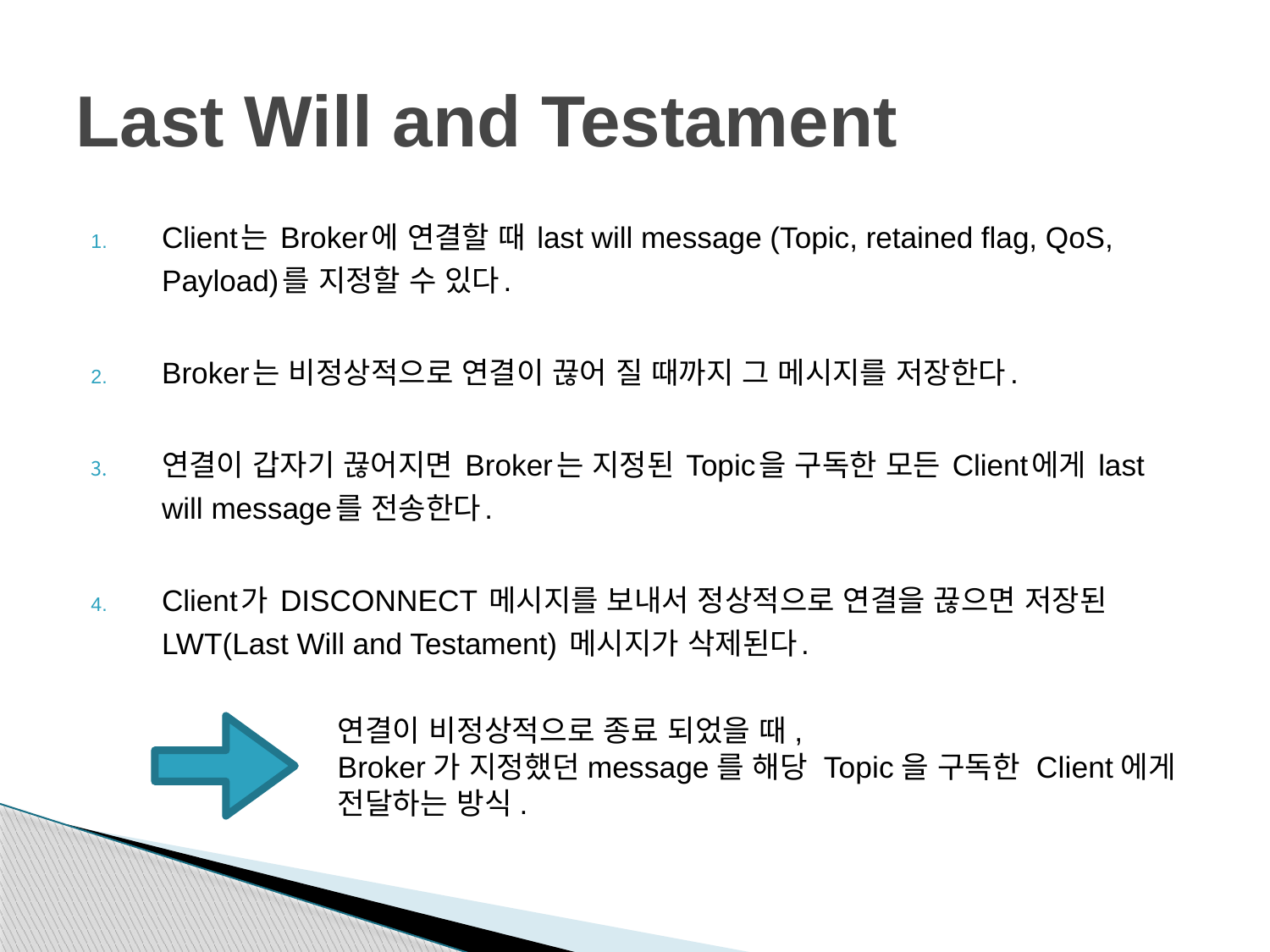

# Last Will and Testament
Client는 Broker에 연결할 때 last will message (Topic, retained flag, QoS, Payload)를 지정할 수 있다.

Broker는 비정상적으로 연결이 끊어 질 때까지 그 메시지를 저장한다.

연결이 갑자기 끊어지면 Broker는 지정된 Topic을 구독한 모든 Client에게 last will message를 전송한다.

Client가 DISCONNECT 메시지를 보내서 정상적으로 연결을 끊으면 저장된 LWT(Last Will and Testament) 메시지가 삭제된다.

연결이 비정상적으로 종료 되었을 때,
Broker가 지정했던message를 해당 Topic을 구독한 Client에게 전달하는 방식.